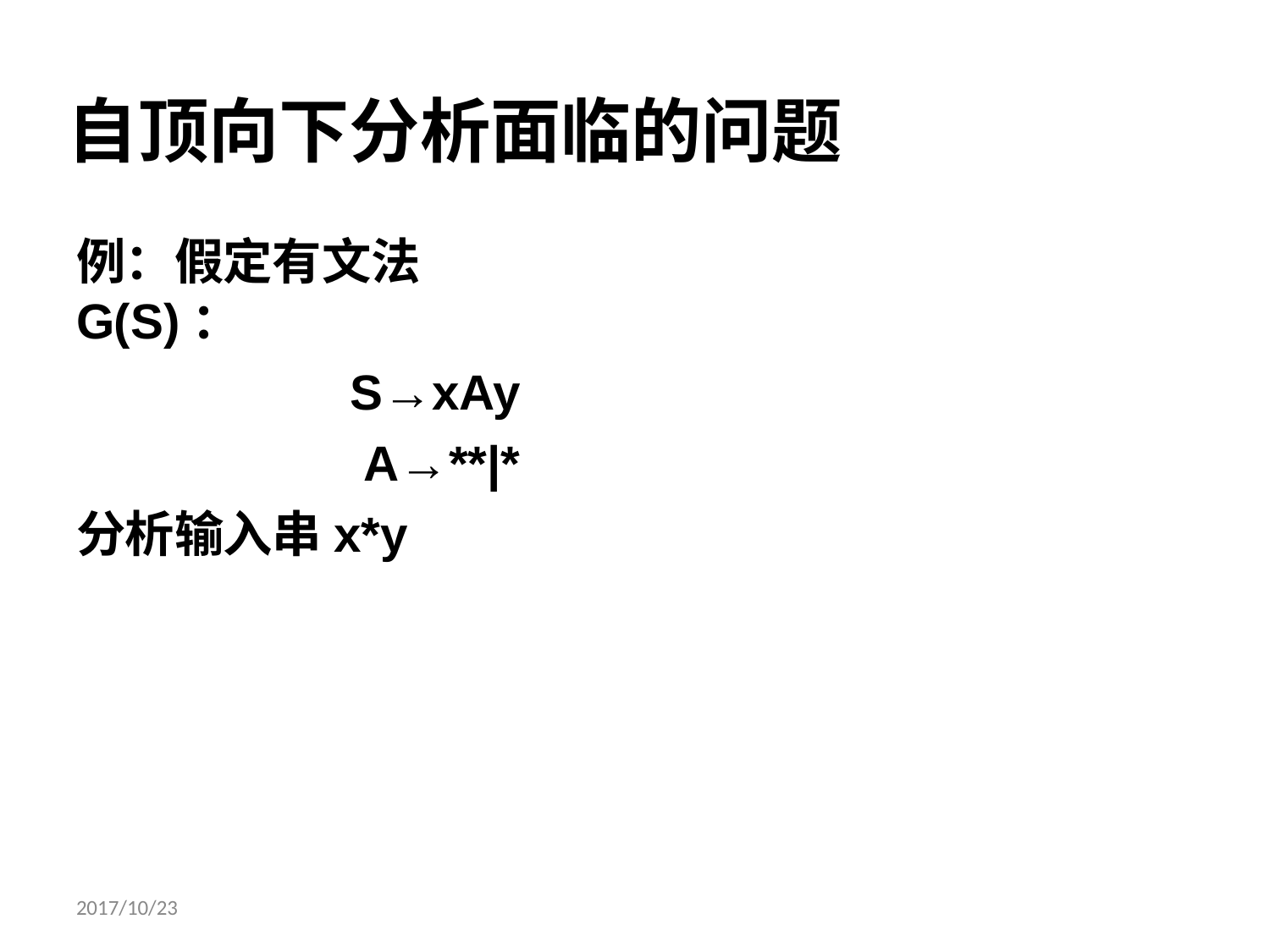

# 自顶向下分析面临的问题
例：假定有文法G(S)：
S→xAy  A→**|*
分析输入串x*y
2017/10/23
7